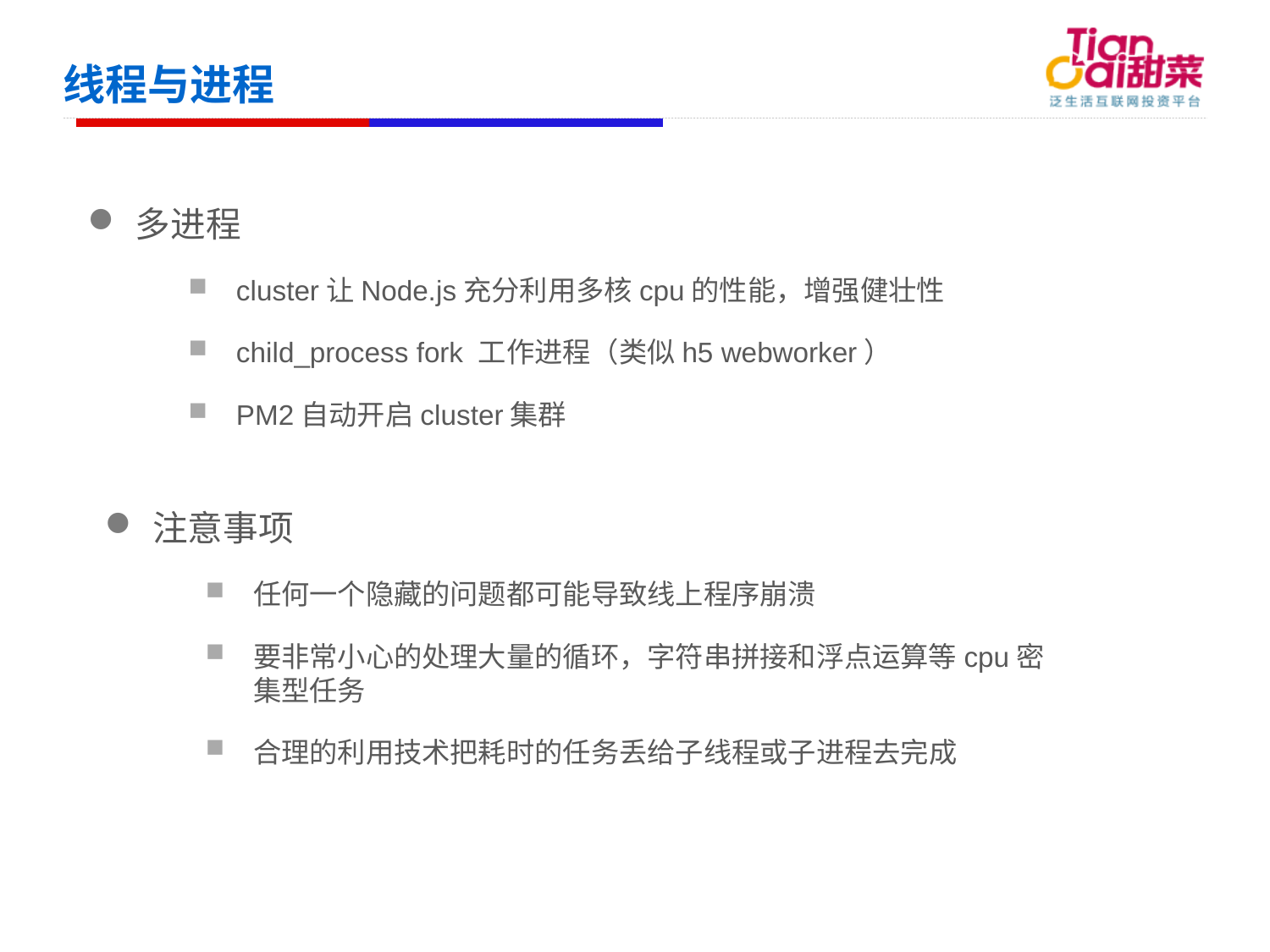

# 线程与进程
多进程
cluster让Node.js充分利用多核cpu的性能，增强健壮性
child_process fork 工作进程（类似h5 webworker）
PM2自动开启cluster集群
注意事项
任何一个隐藏的问题都可能导致线上程序崩溃
要非常小心的处理大量的循环，字符串拼接和浮点运算等cpu密集型任务
合理的利用技术把耗时的任务丢给子线程或子进程去完成